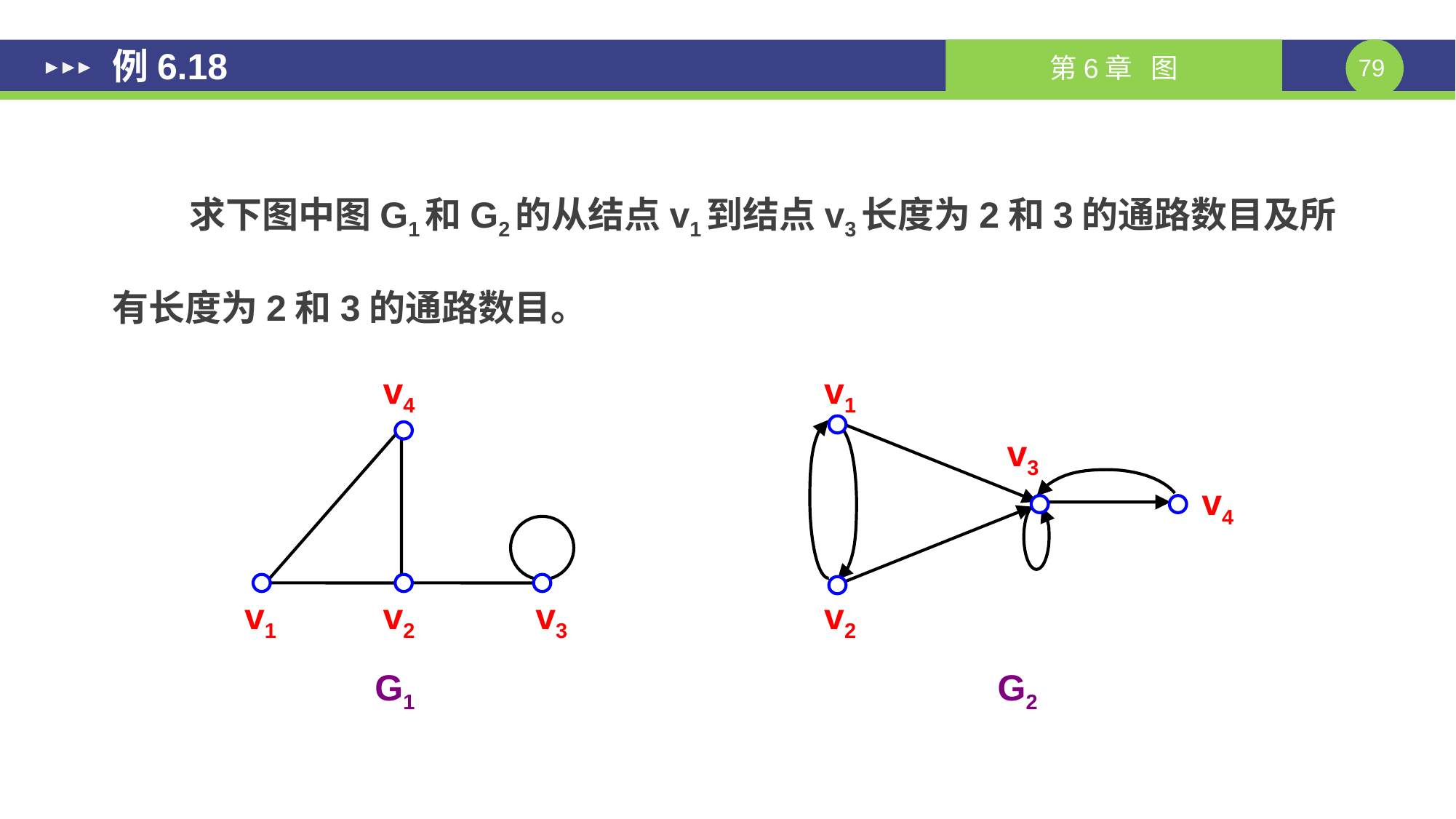

例6.18
求下图中图G1和G2的从结点v1到结点v3长度为2和3的通路数目及所有长度为2和3的通路数目。
v4
v1

v3

v4

v1
v2
v3
v2
G1
G2